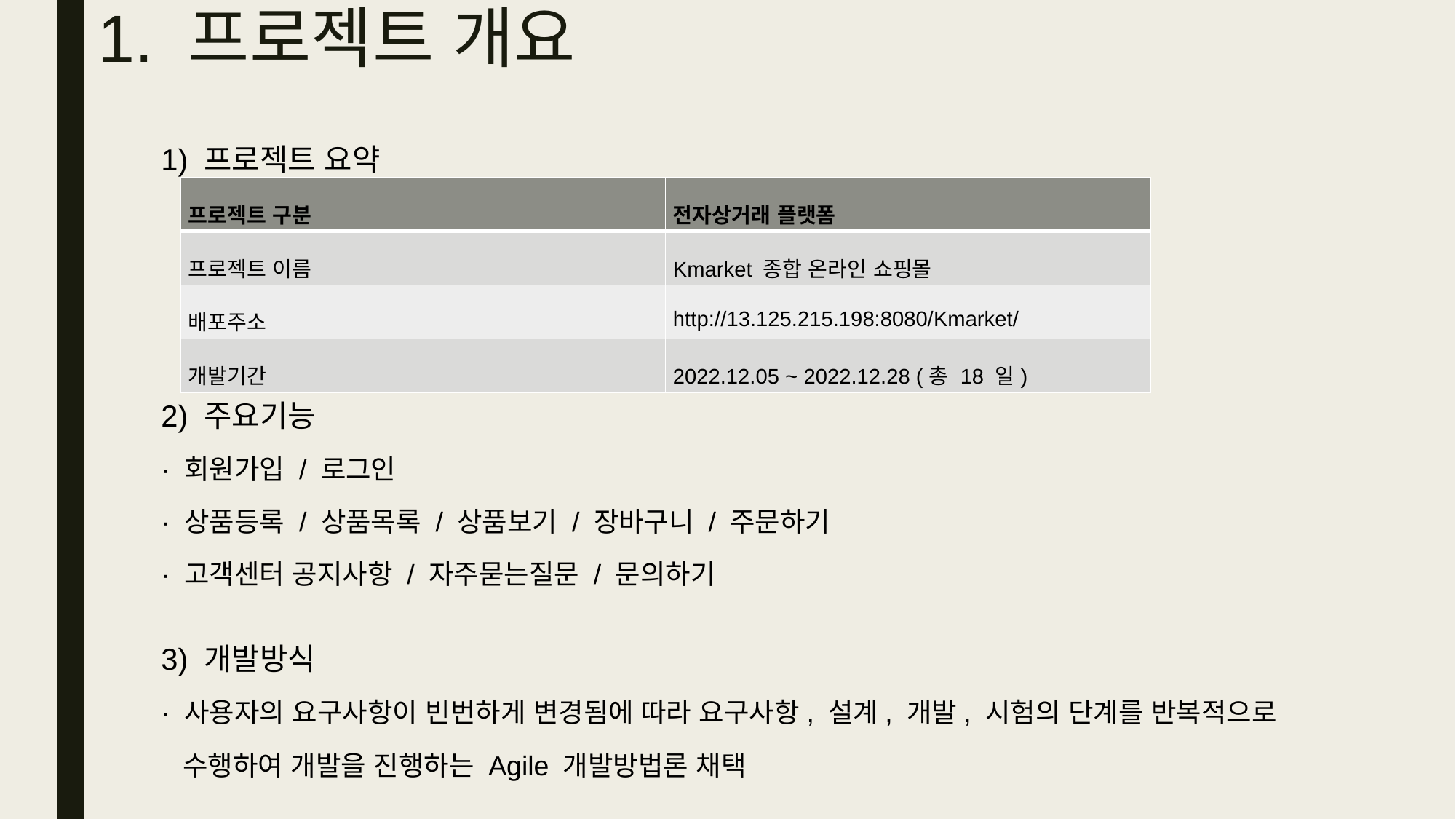

# 1. 프로젝트 개요
1) 프로젝트 요약
| 프로젝트 구분 | 전자상거래 플랫폼 |
| --- | --- |
| 프로젝트 이름 | Kmarket 종합 온라인 쇼핑몰 |
| 배포주소 | http://13.125.215.198:8080/Kmarket/ |
| 개발기간 | 2022.12.05 ~ 2022.12.28 (총 18 일) |
2) 주요기능
· 회원가입 / 로그인
· 상품등록 / 상품목록 / 상품보기 / 장바구니 / 주문하기
· 고객센터 공지사항 / 자주묻는질문 / 문의하기
3) 개발방식
· 사용자의 요구사항이 빈번하게 변경됨에 따라 요구사항, 설계, 개발, 시험의 단계를 반복적으로
  수행하여 개발을 진행하는 Agile 개발방법론 채택